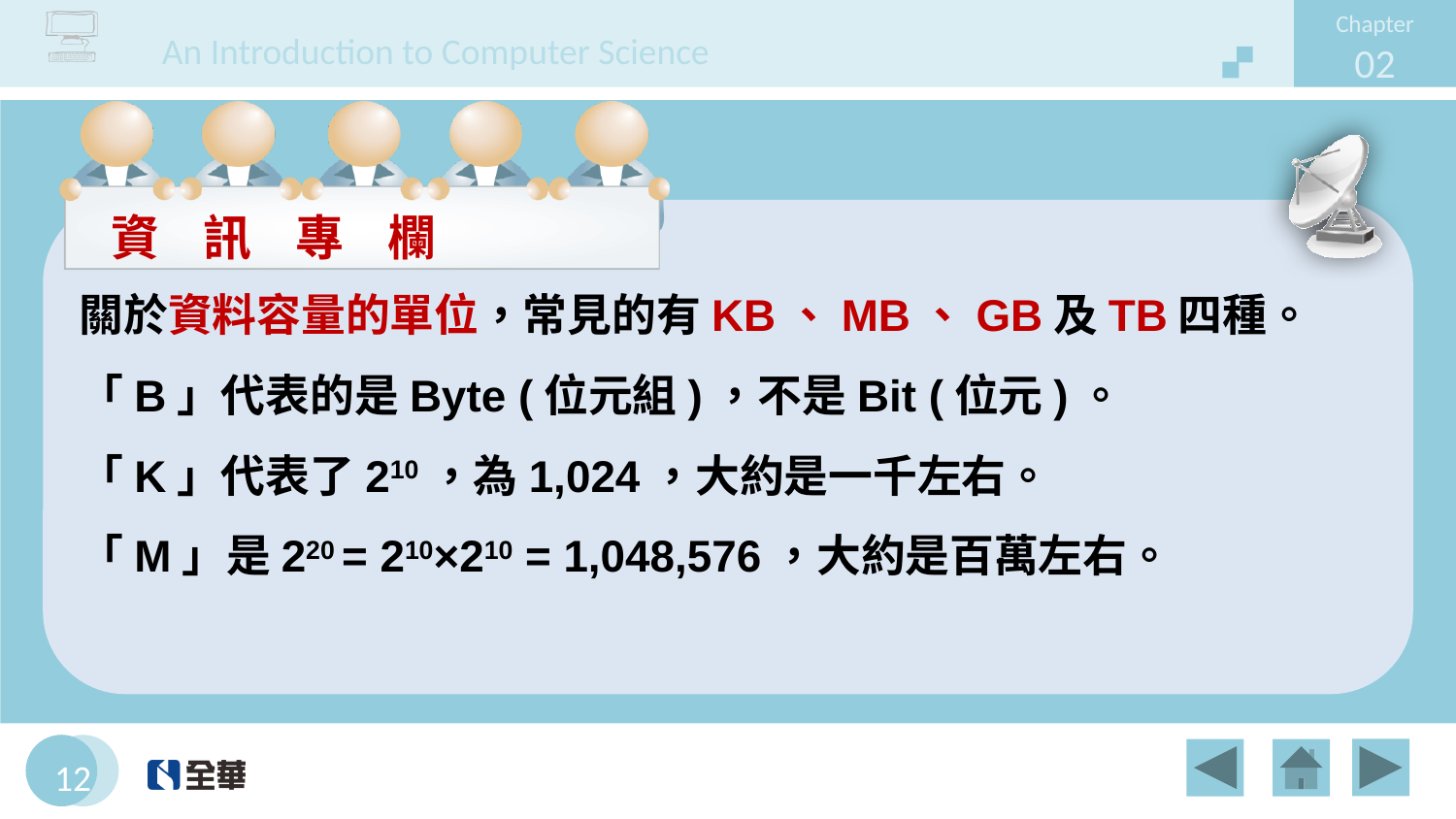

關於資料容量的單位，常見的有KB、MB、GB及TB四種。
「B」代表的是Byte (位元組)，不是Bit (位元)。
「K」代表了210，為1,024，大約是一千左右。
「M」是220 = 210×210 = 1,048,576，大約是百萬左右。